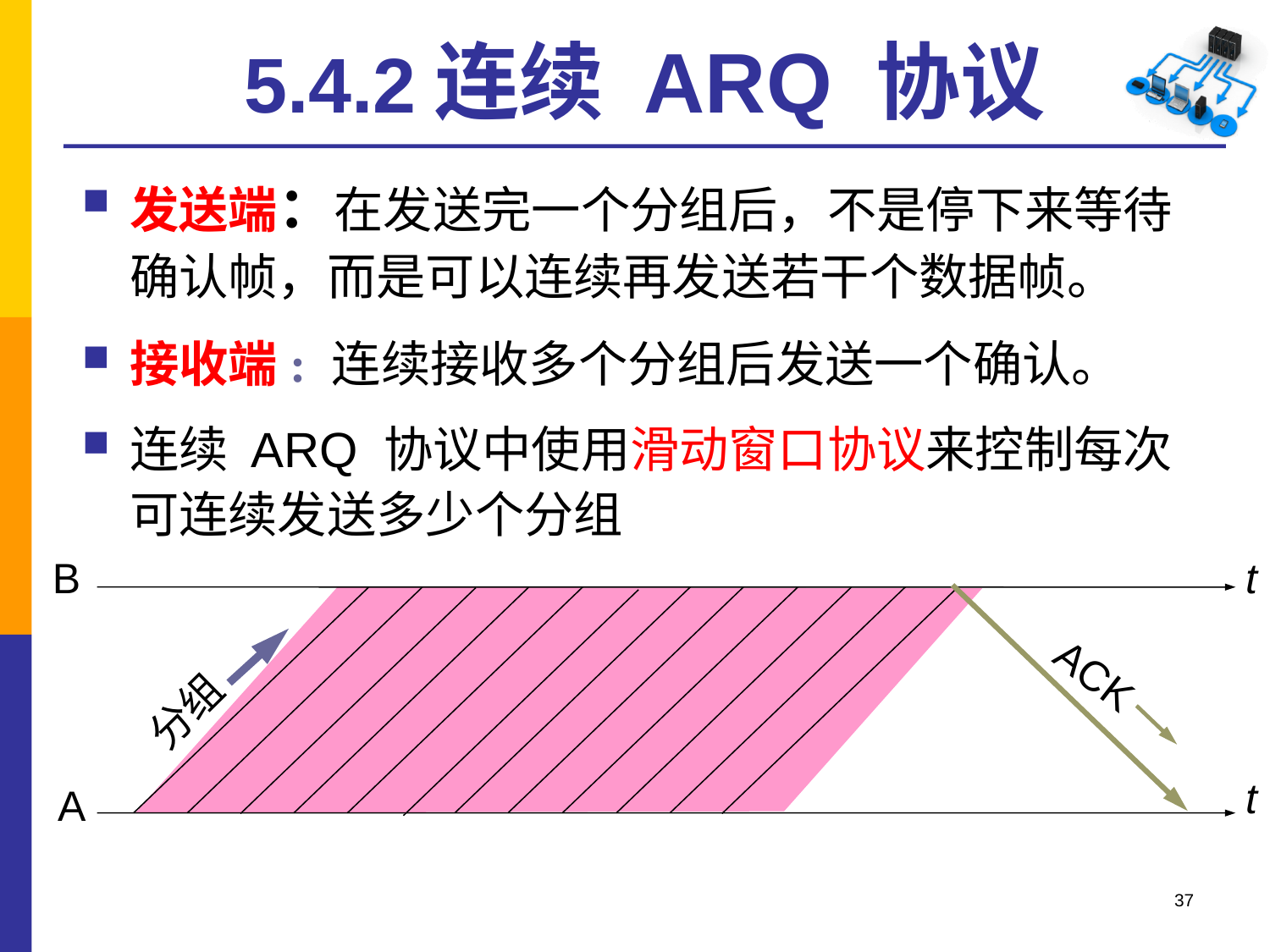

# 5.4.2连续 ARQ 协议
发送端：在发送完一个分组后，不是停下来等待确认帧，而是可以连续再发送若干个数据帧。
接收端: 连续接收多个分组后发送一个确认。
连续 ARQ 协议中使用滑动窗口协议来控制每次可连续发送多少个分组
t
B

ACK
分组

t
A

37